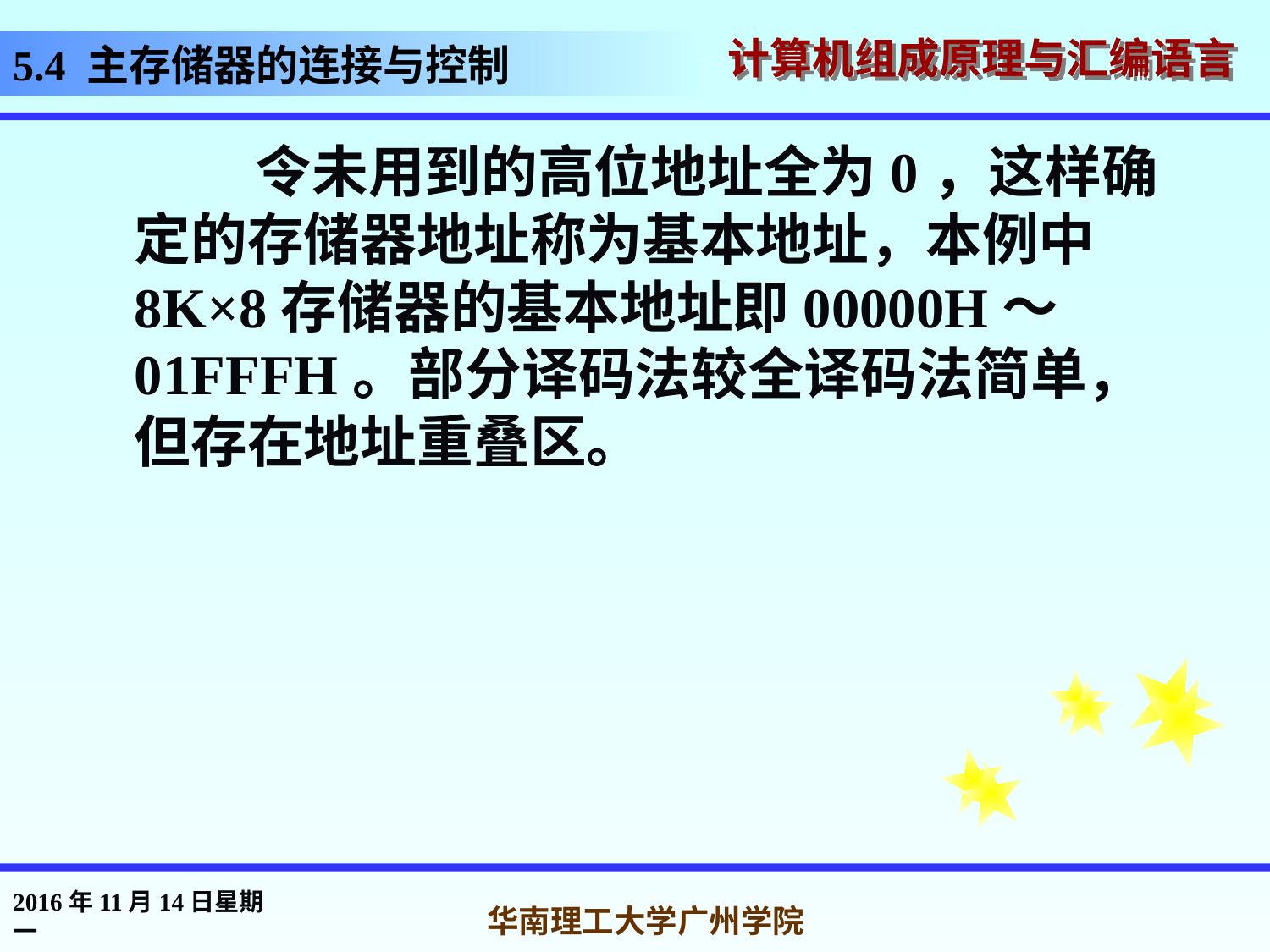

# 5.4 主存储器的连接与控制
            令未用到的高位地址全为0，这样确定的存储器地址称为基本地址，本例中8K×8存储器的基本地址即00000H～01FFFH。部分译码法较全译码法简单，但存在地址重叠区。
2016年11月14日星期一
华南理工大学广州学院